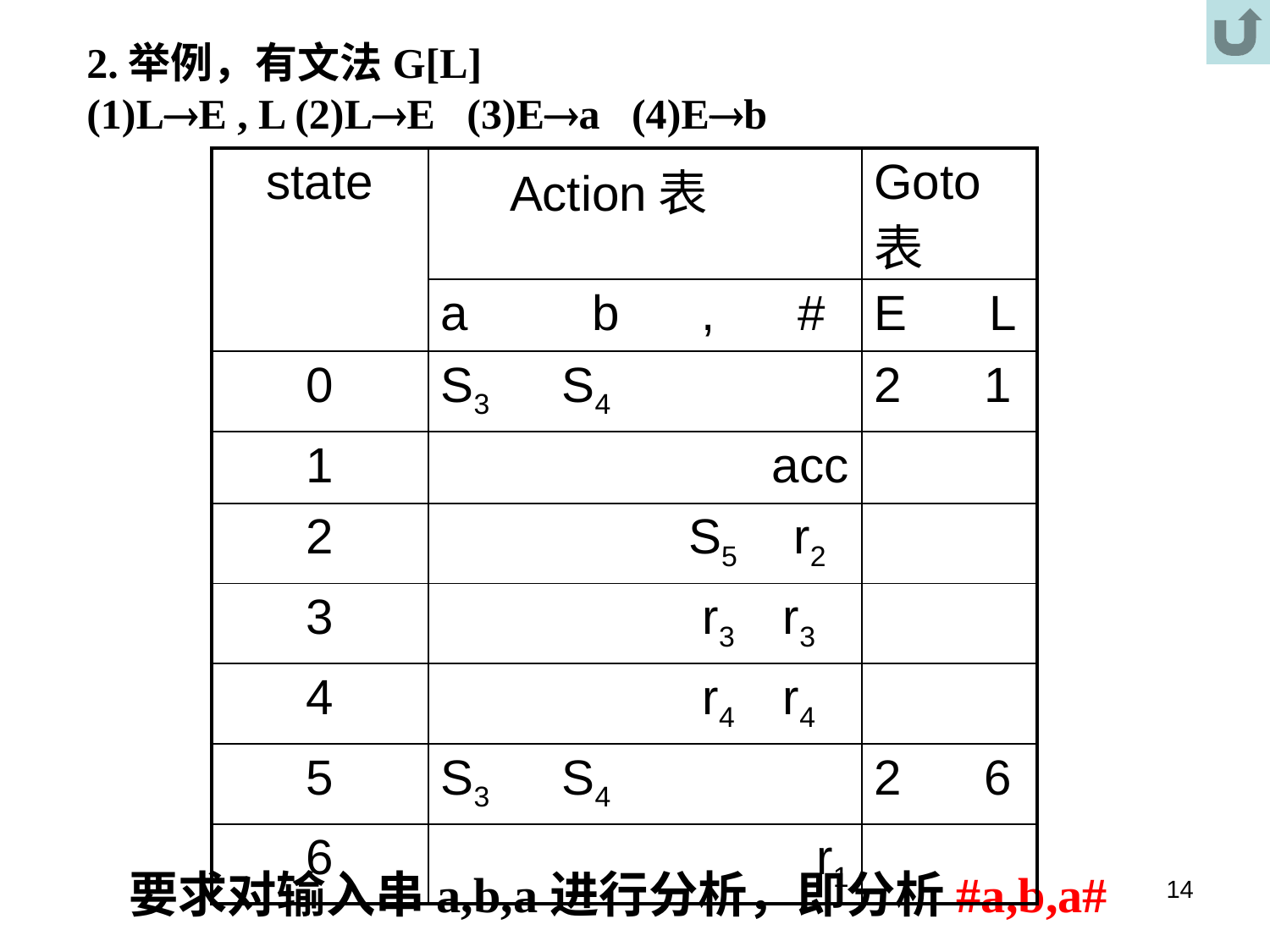

2.举例，有文法G[L]
(1)L→E , L (2)L→E   (3)E→a   (4)E→b
| state | Action表 | Goto表 |
| --- | --- | --- |
|  | a b , # | E L |
| 0 | S3 S4 | 2 1 |
| 1 | acc |  |
| 2 | S5 r2 |  |
| 3 | r3 r3 |  |
| 4 | r4 r4 |  |
| 5 | S3 S4 | 2 6 |
| 6 | r1 |  |
要求对输入串a,b,a进行分析，即分析#a,b,a#

14